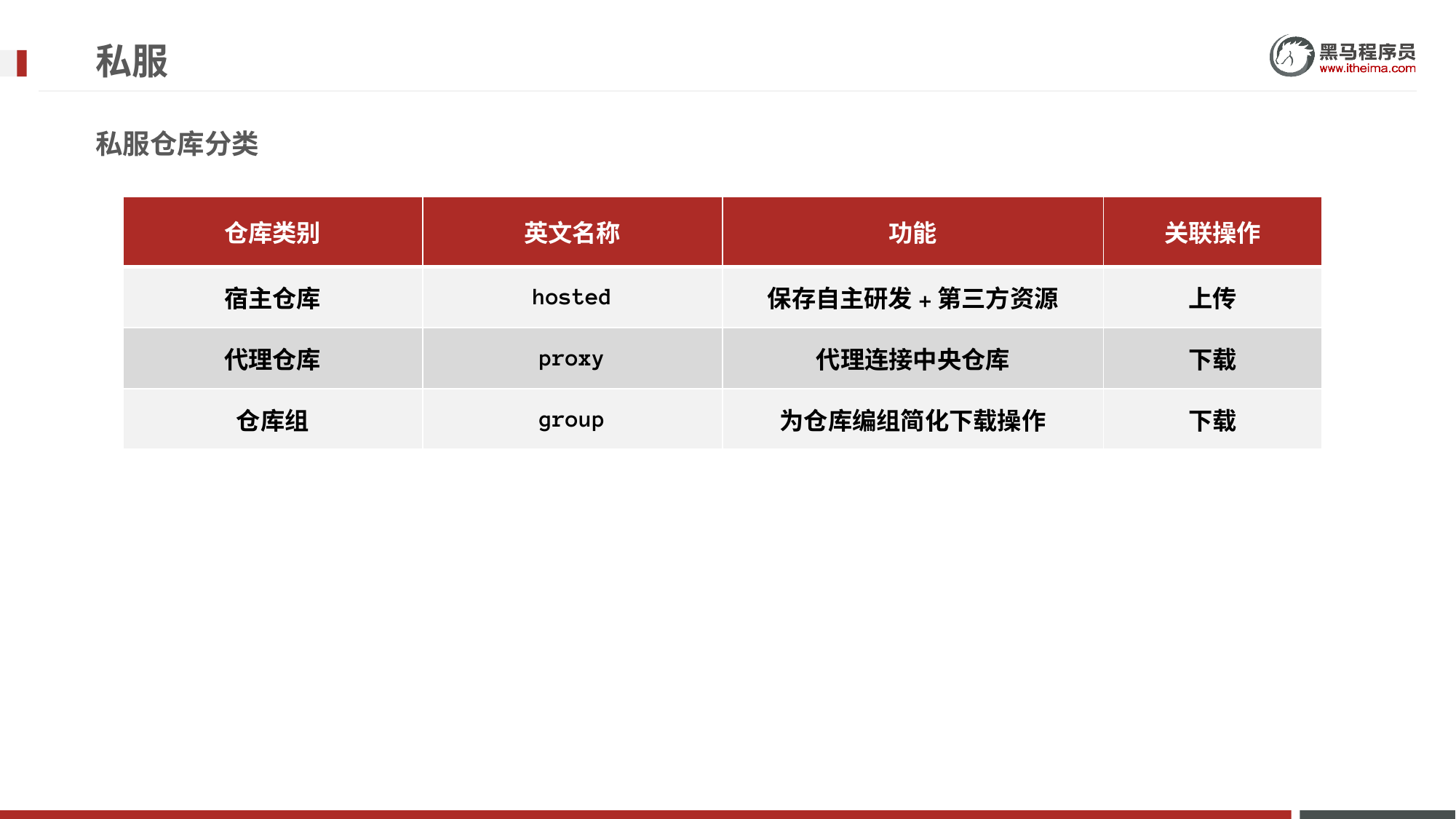

# 私服
私服仓库分类
| 仓库类别 | 英文名称 | 功能 | 关联操作 |
| --- | --- | --- | --- |
| 宿主仓库 | hosted | 保存自主研发+第三方资源 | 上传 |
| 代理仓库 | proxy | 代理连接中央仓库 | 下载 |
| 仓库组 | group | 为仓库编组简化下载操作 | 下载 |